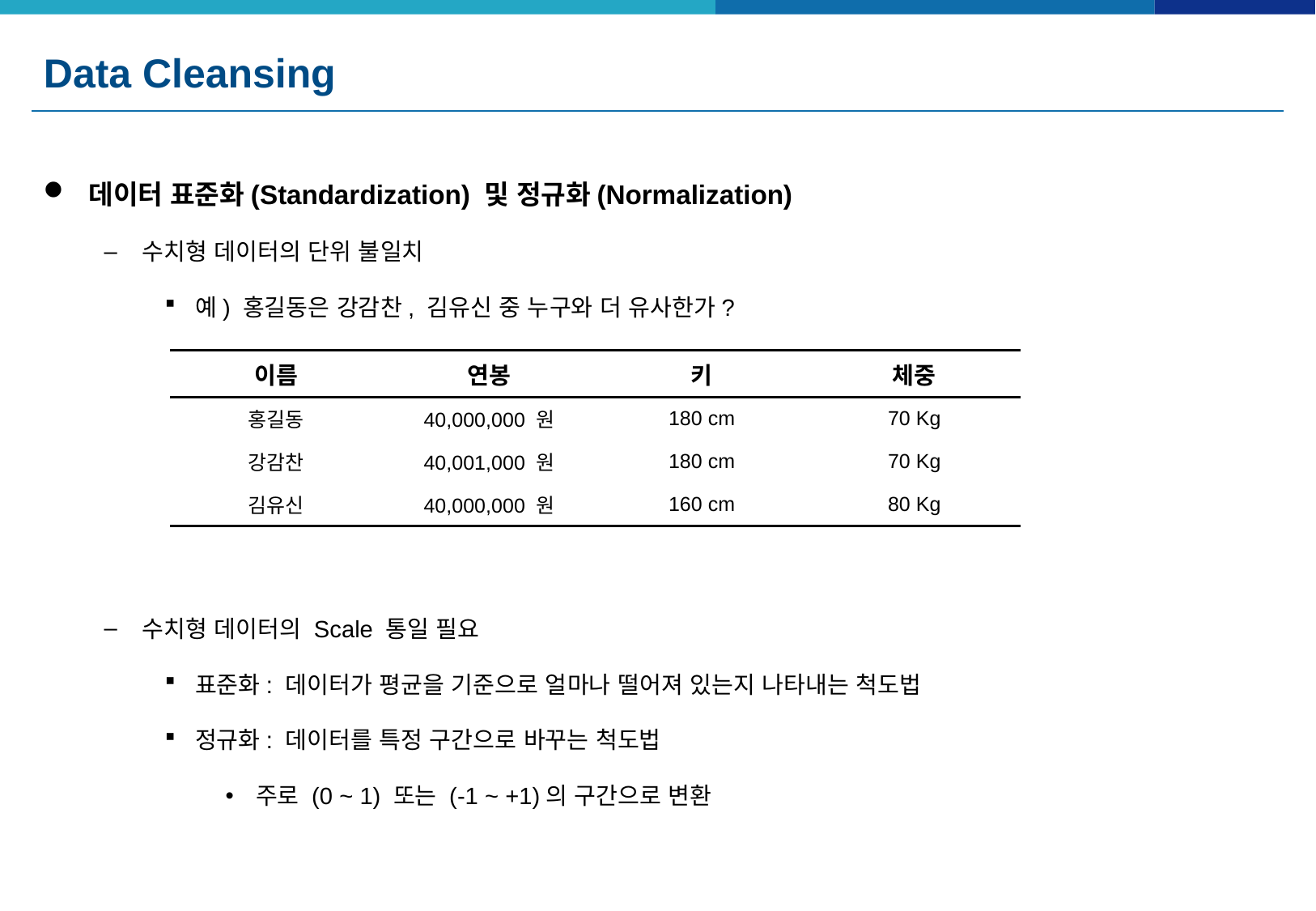

# Data Cleansing
데이터 표준화(Standardization) 및 정규화(Normalization)
수치형 데이터의 단위 불일치
예) 홍길동은 강감찬, 김유신 중 누구와 더 유사한가?

수치형 데이터의 Scale 통일 필요
표준화: 데이터가 평균을 기준으로 얼마나 떨어져 있는지 나타내는 척도법
정규화: 데이터를 특정 구간으로 바꾸는 척도법
주로 (0 ~ 1) 또는 (-1 ~ +1)의 구간으로 변환
| 이름 | 연봉 | 키 | 체중 |
| --- | --- | --- | --- |
| 홍길동 | 40,000,000 원 | 180 cm | 70 Kg |
| 강감찬 | 40,001,000 원 | 180 cm | 70 Kg |
| 김유신 | 40,000,000 원 | 160 cm | 80 Kg |